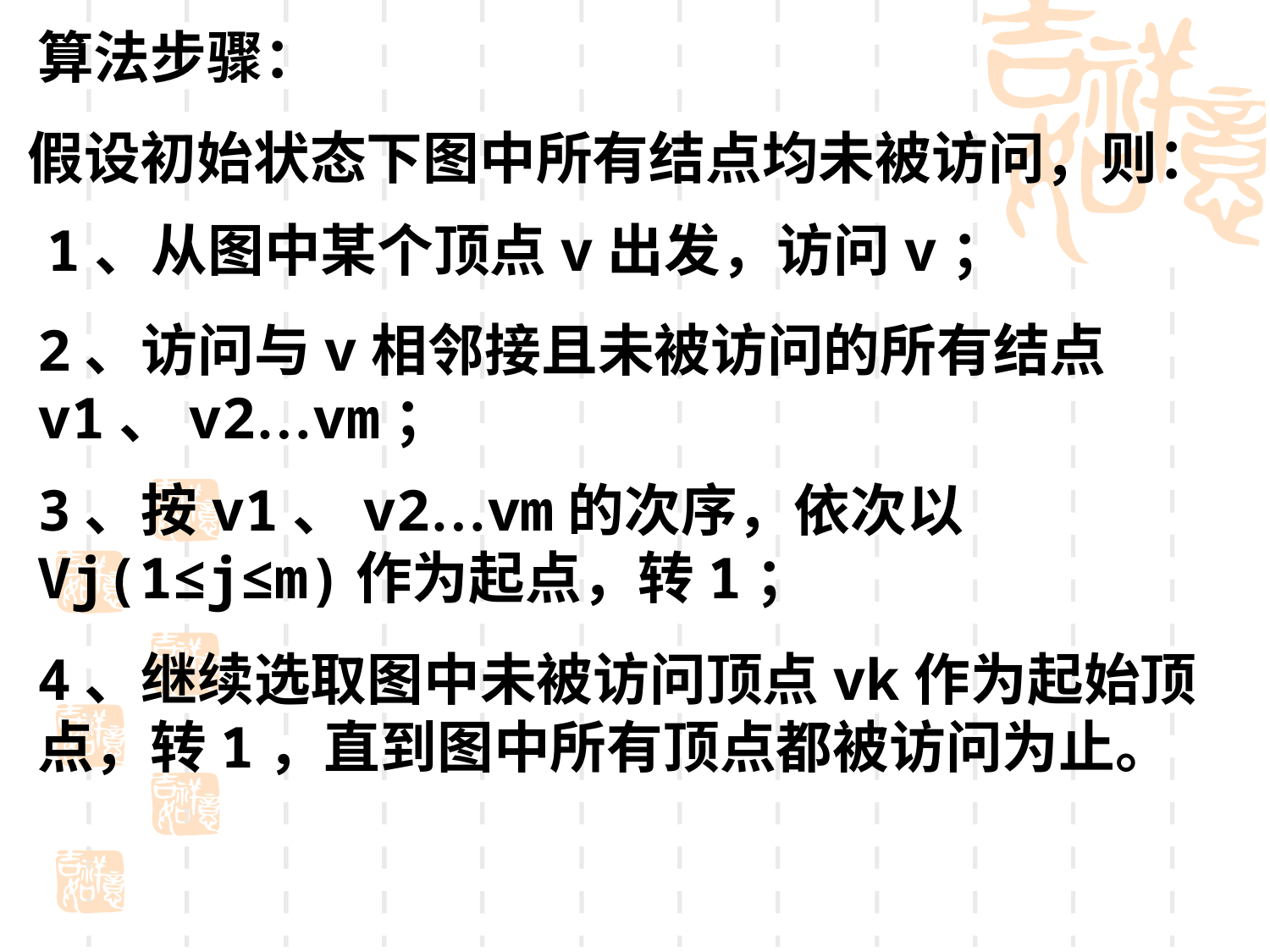

算法步骤：
假设初始状态下图中所有结点均未被访问，则：
1、从图中某个顶点v出发，访问v；
2、访问与v相邻接且未被访问的所有结点v1、v2…vm；
3、按v1、v2…vm的次序，依次以Vj(1≤j≤m)作为起点，转1；
4、继续选取图中未被访问顶点vk作为起始顶点，转1，直到图中所有顶点都被访问为止。